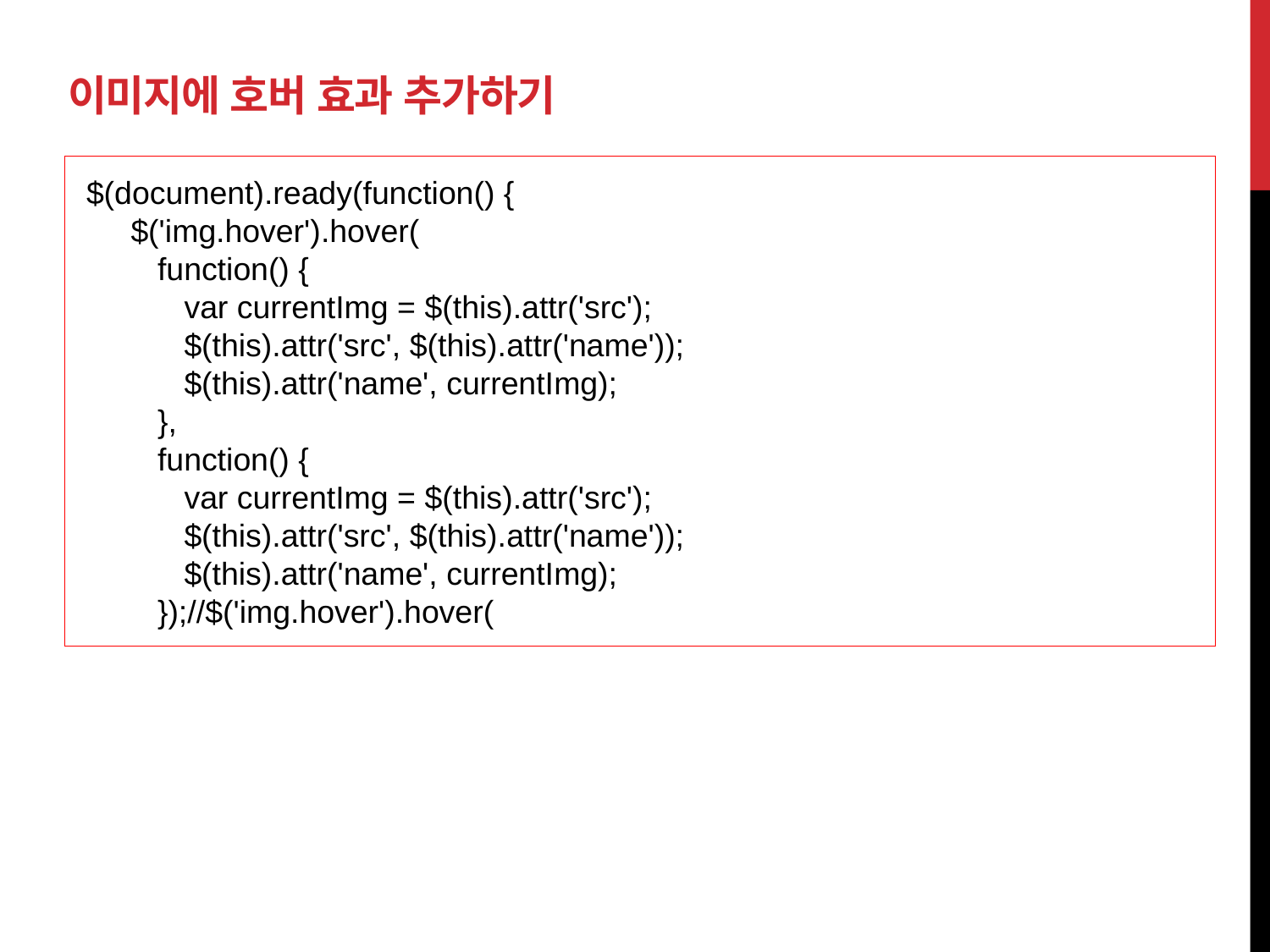

# 이미지에 호버 효과 추가하기
 $(document).ready(function() {
      $('img.hover').hover(
         function() {
            var currentImg = $(this).attr('src');
            $(this).attr('src', $(this).attr('name'));
            $(this).attr('name', currentImg);
         },
         function() {
            var currentImg = $(this).attr('src');
            $(this).attr('src', $(this).attr('name'));
            $(this).attr('name', currentImg);
         });//$('img.hover').hover(